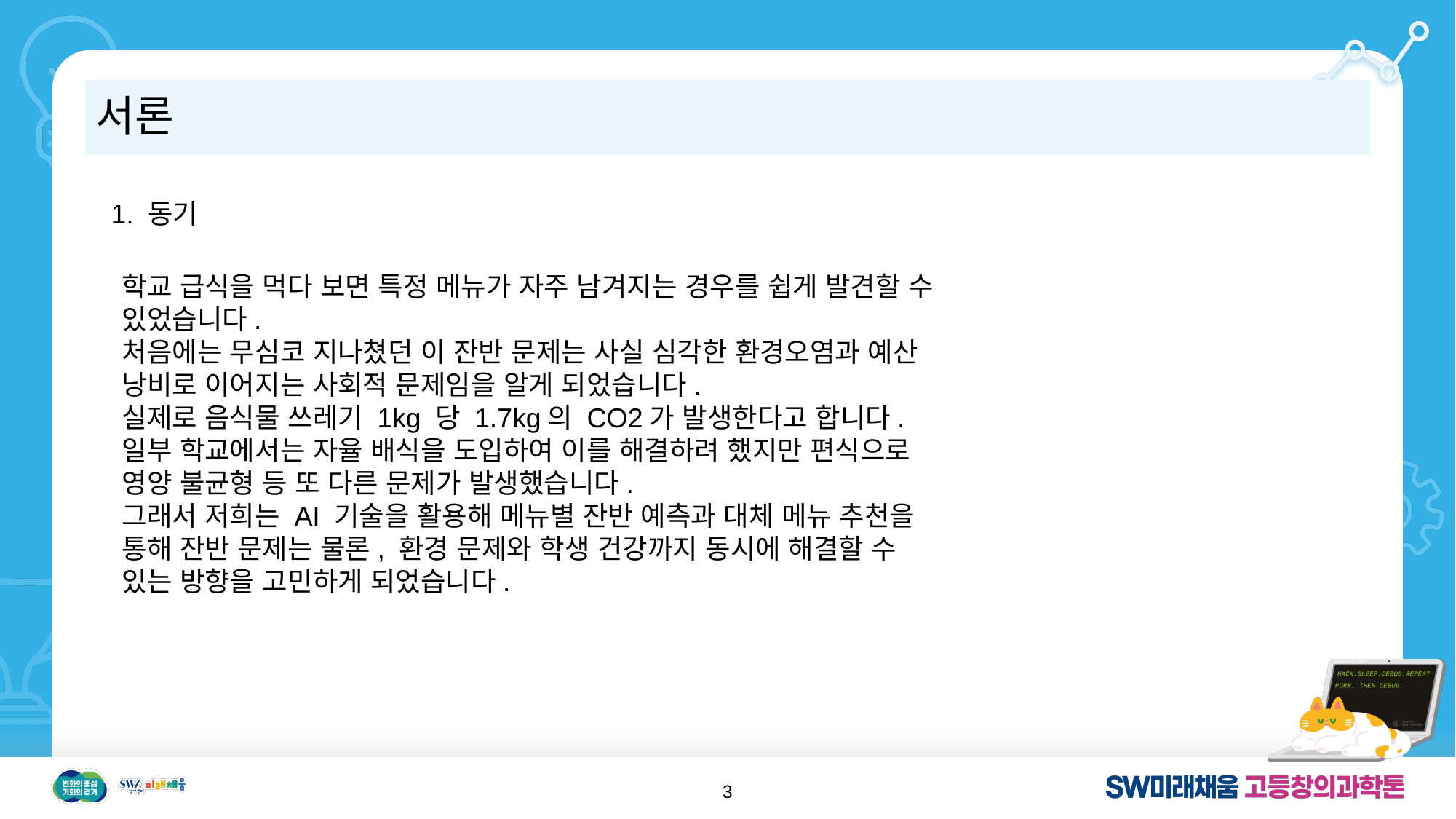

서론
1. 동기
학교 급식을 먹다 보면 특정 메뉴가 자주 남겨지는 경우를 쉽게 발견할 수 있었습니다.
처음에는 무심코 지나쳤던 이 잔반 문제는 사실 심각한 환경오염과 예산 낭비로 이어지는 사회적 문제임을 알게 되었습니다.
실제로 음식물 쓰레기 1kg 당 1.7kg의 CO2가 발생한다고 합니다.
일부 학교에서는 자율 배식을 도입하여 이를 해결하려 했지만 편식으로 영양 불균형 등 또 다른 문제가 발생했습니다.
그래서 저희는 AI 기술을 활용해 메뉴별 잔반 예측과 대체 메뉴 추천을 통해 잔반 문제는 물론, 환경 문제와 학생 건강까지 동시에 해결할 수 있는 방향을 고민하게 되었습니다.